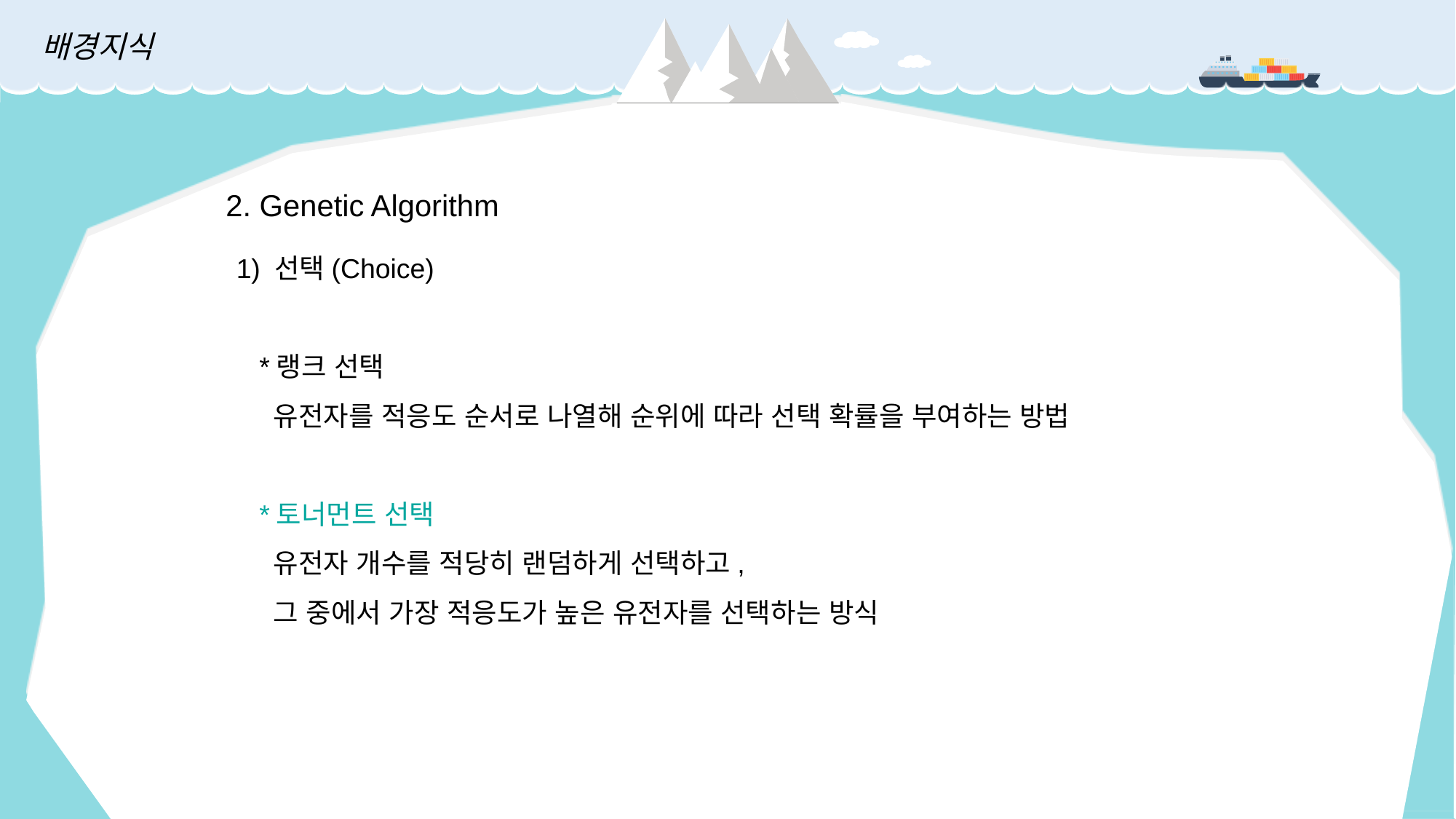

배경지식

2. Genetic Algorithm
1) 선택(Choice)

   *랭크 선택
    유전자를 적응도 순서로 나열해 순위에 따라 선택 확률을 부여하는 방법

   *토너먼트 선택
    유전자 개수를 적당히 랜덤하게 선택하고,
    그 중에서 가장 적응도가 높은 유전자를 선택하는 방식